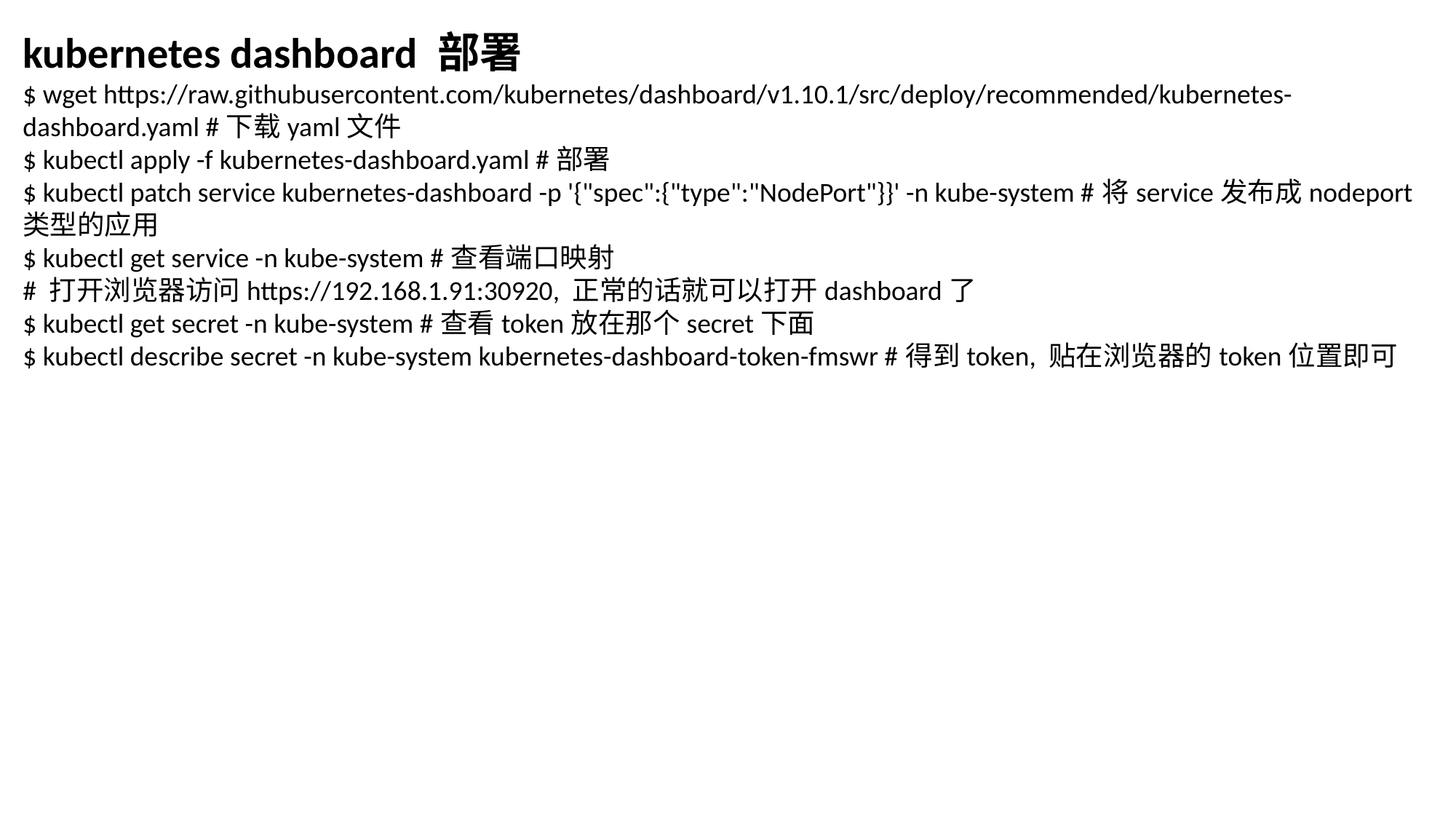

kubernetes dashboard 部署
$ wget https://raw.githubusercontent.com/kubernetes/dashboard/v1.10.1/src/deploy/recommended/kubernetes-dashboard.yaml #下载yaml文件
$ kubectl apply -f kubernetes-dashboard.yaml #部署
$ kubectl patch service kubernetes-dashboard -p '{"spec":{"type":"NodePort"}}' -n kube-system #将service发布成nodeport类型的应用
$ kubectl get service -n kube-system #查看端口映射
# 打开浏览器访问https://192.168.1.91:30920, 正常的话就可以打开dashboard了
$ kubectl get secret -n kube-system #查看token放在那个secret下面
$ kubectl describe secret -n kube-system kubernetes-dashboard-token-fmswr #得到token, 贴在浏览器的token位置即可